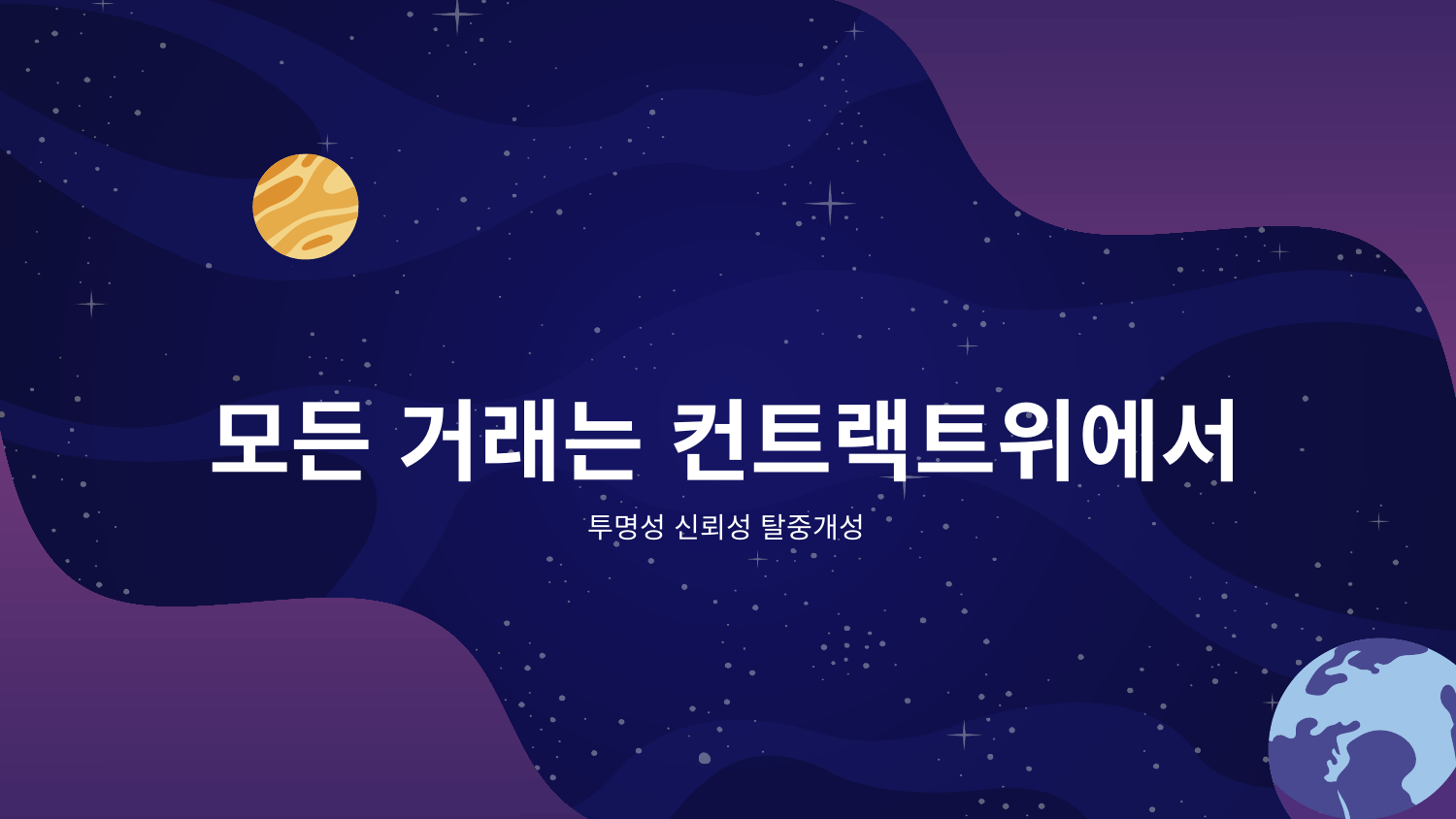

# 모든 거래는 컨트랙트위에서
투명성 신뢰성 탈중개성